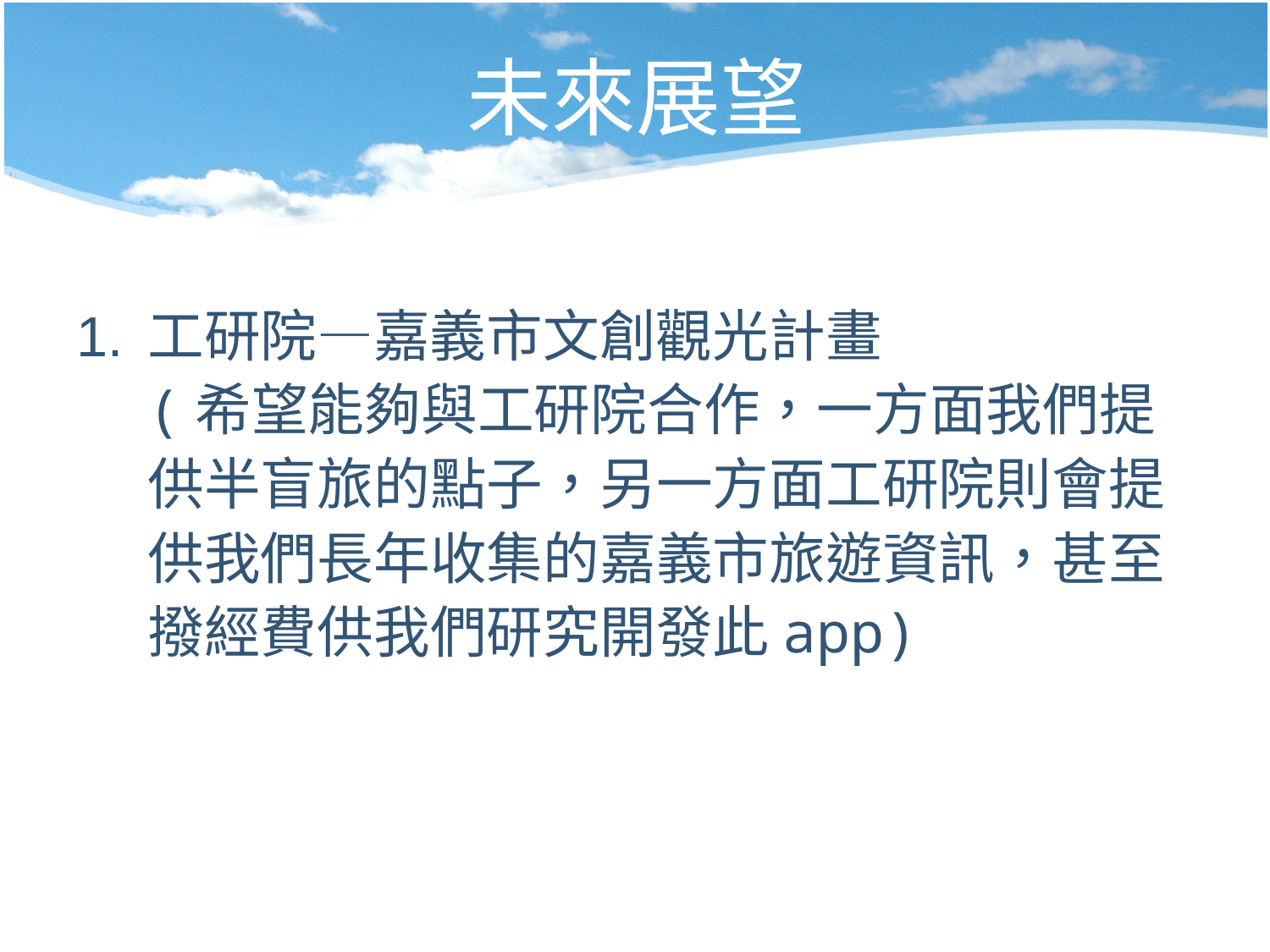

# 未來展望
工研院—嘉義市文創觀光計畫
(希望能夠與工研院合作，一方面我們提供半盲旅的點子，另一方面工研院則會提供我們長年收集的嘉義市旅遊資訊，甚至撥經費供我們研究開發此app)